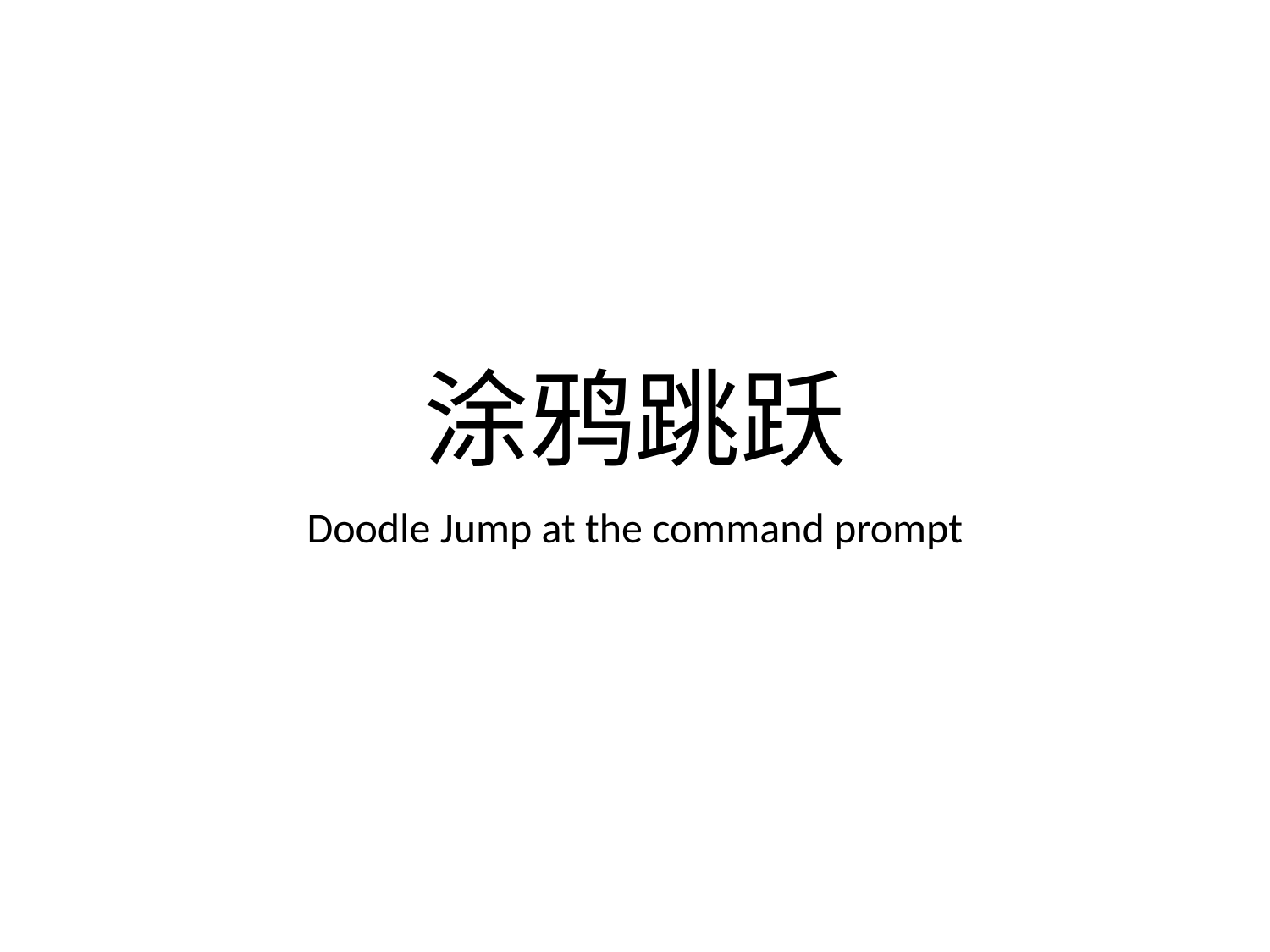

# 涂鸦跳跃
Doodle Jump at the command prompt